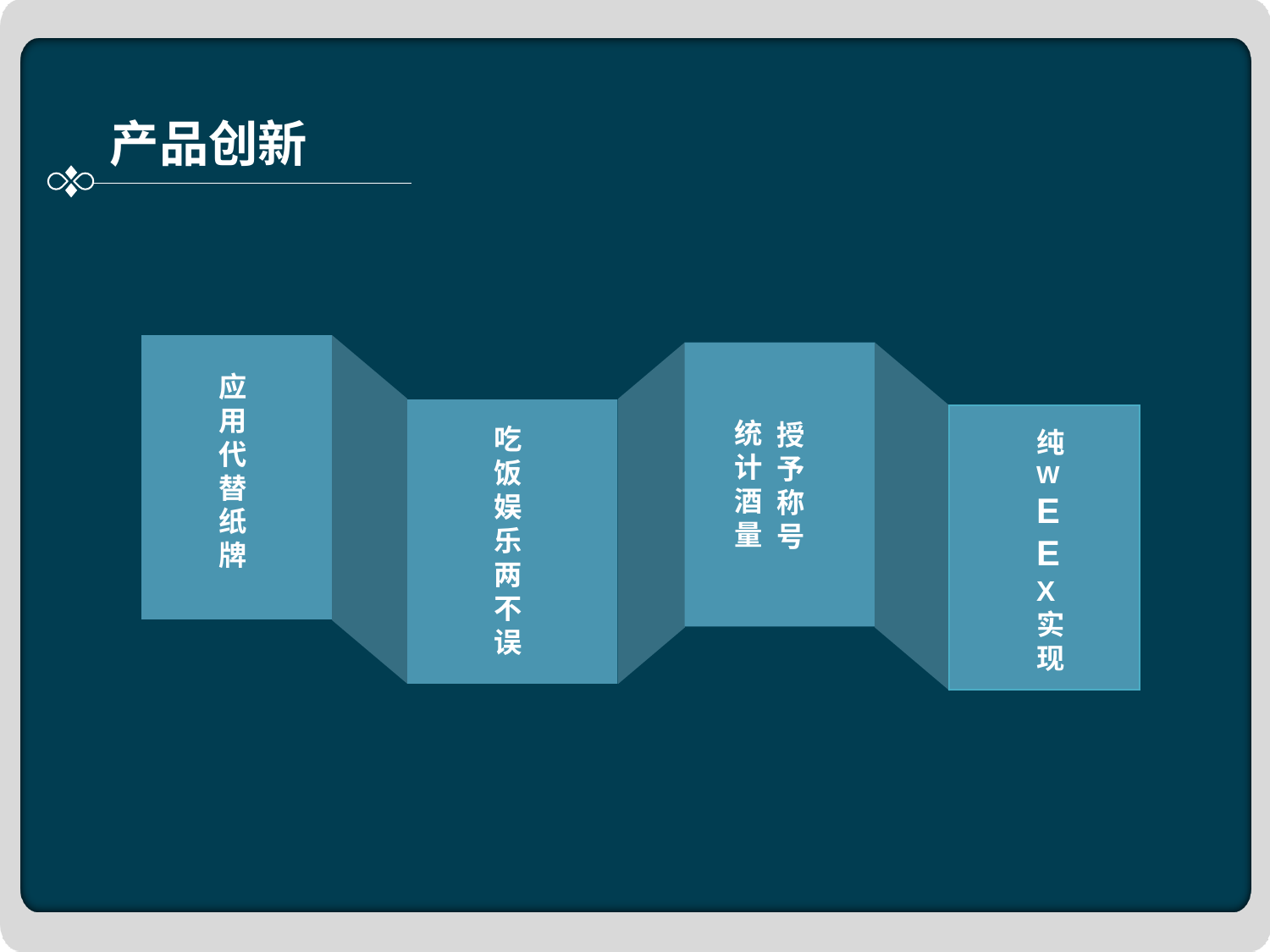

产品创新

应
用
代
替
纸
牌

统
计
酒
量
授予称号
吃
饭
娱
乐
两
不
误
纯
W
E
E
X
实
现